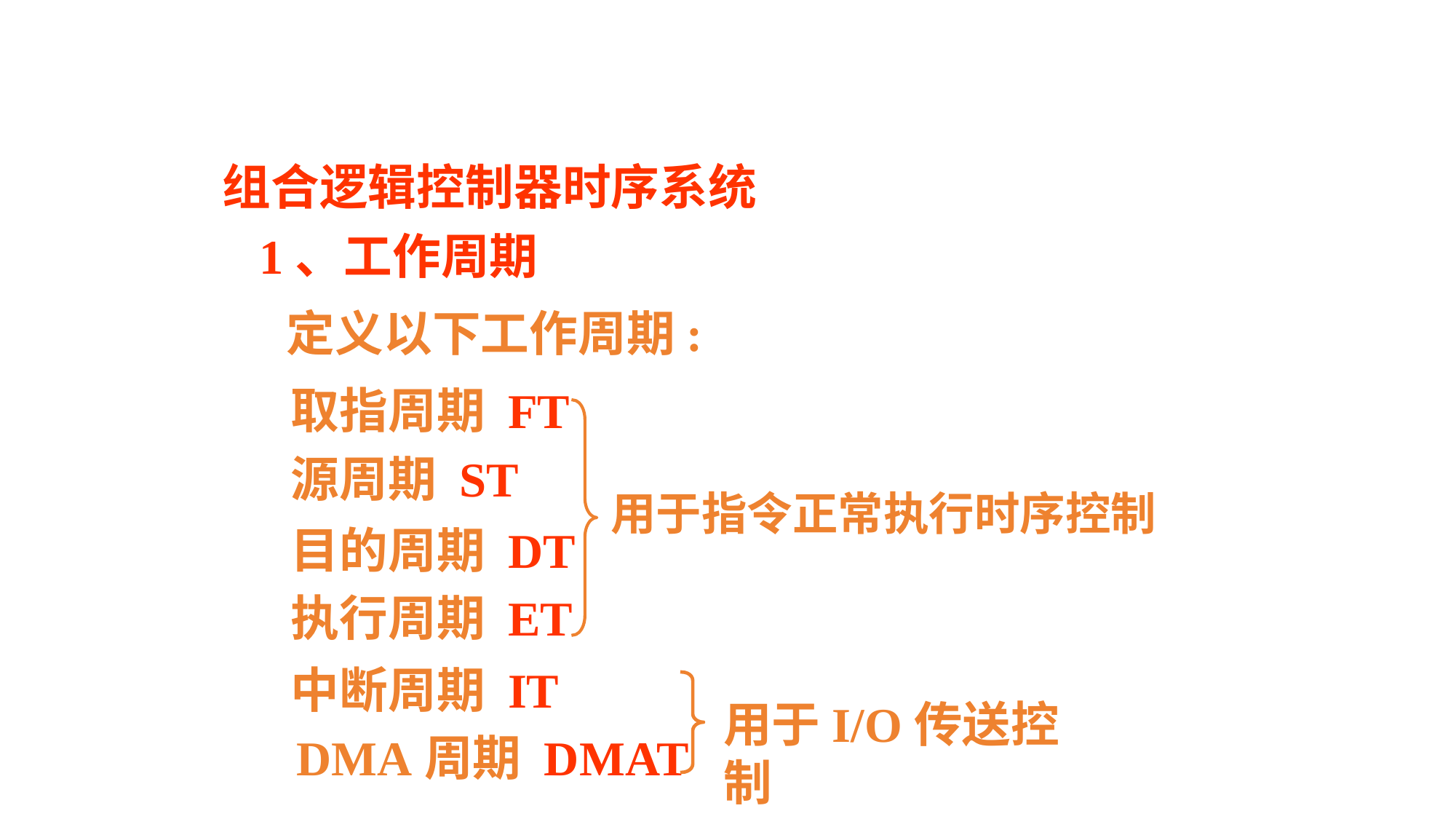

组合逻辑控制器时序系统
1、工作周期
定义以下工作周期:
取指周期 FT

源周期 ST
用于指令正常执行时序控制
目的周期 DT
执行周期 ET
中断周期 IT

用于I/O传送控制
DMA周期 DMAT